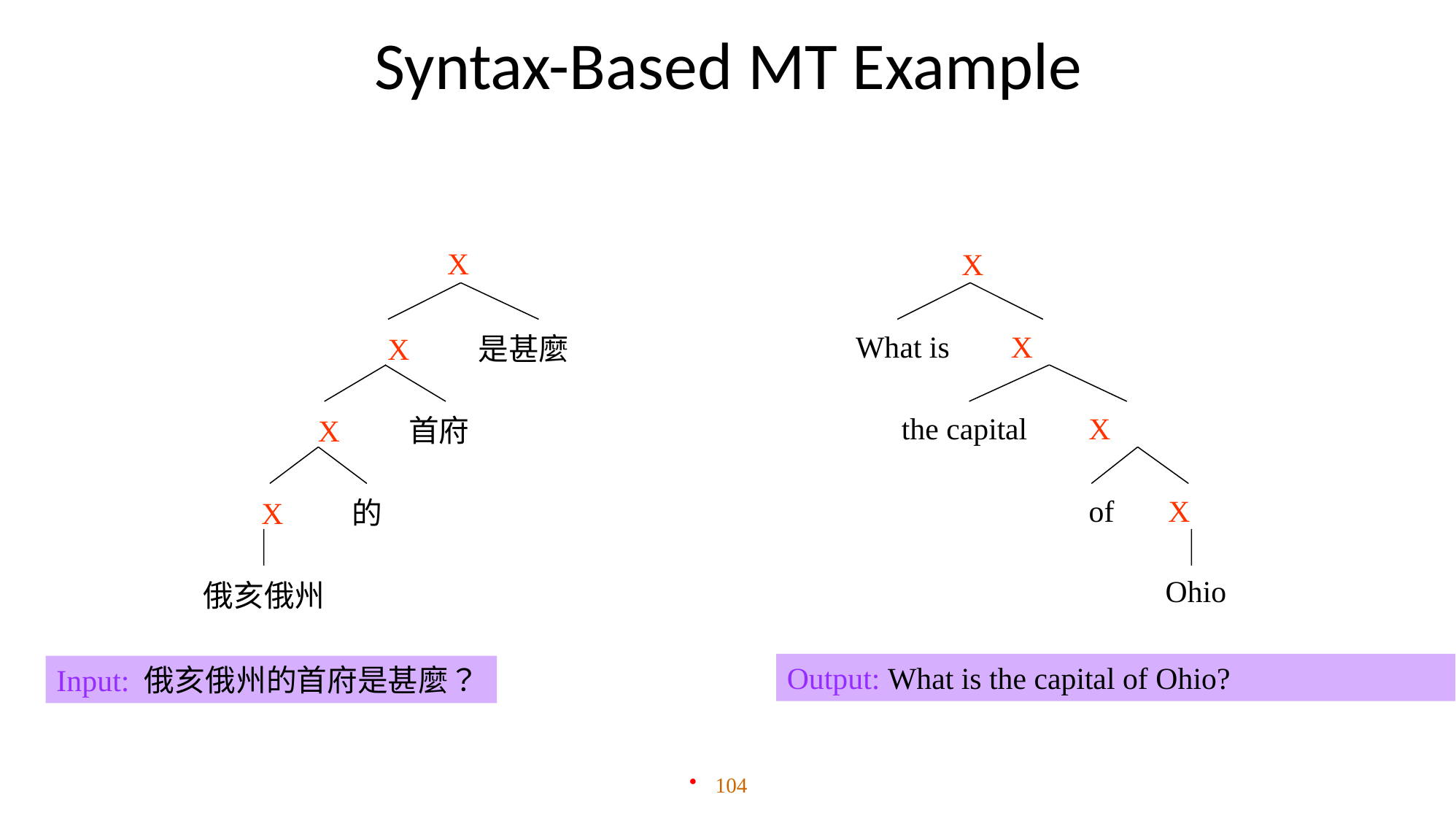

# Syntax-Based MT Example
X
X

What is        X
X        是甚麼

the capital        X
X        首府

of       X
X        的

Ohio
俄亥俄州
Output: What is the capital of Ohio?
Input: 俄亥俄州的首府是甚麼？
104